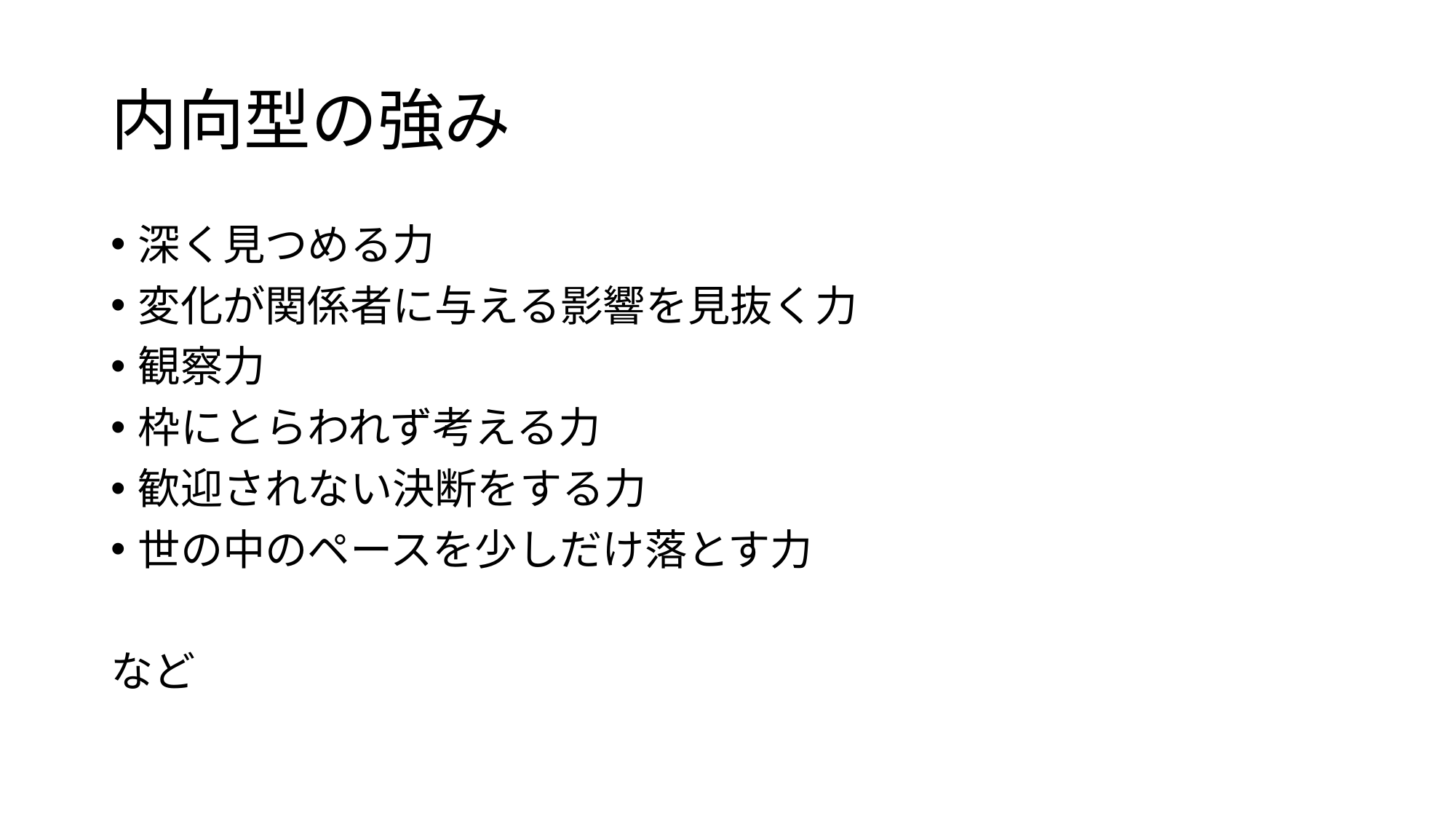

# 内向型の強み
深く見つめる力
変化が関係者に与える影響を見抜く力
観察力
枠にとらわれず考える力
歓迎されない決断をする力
世の中のペースを少しだけ落とす力

など